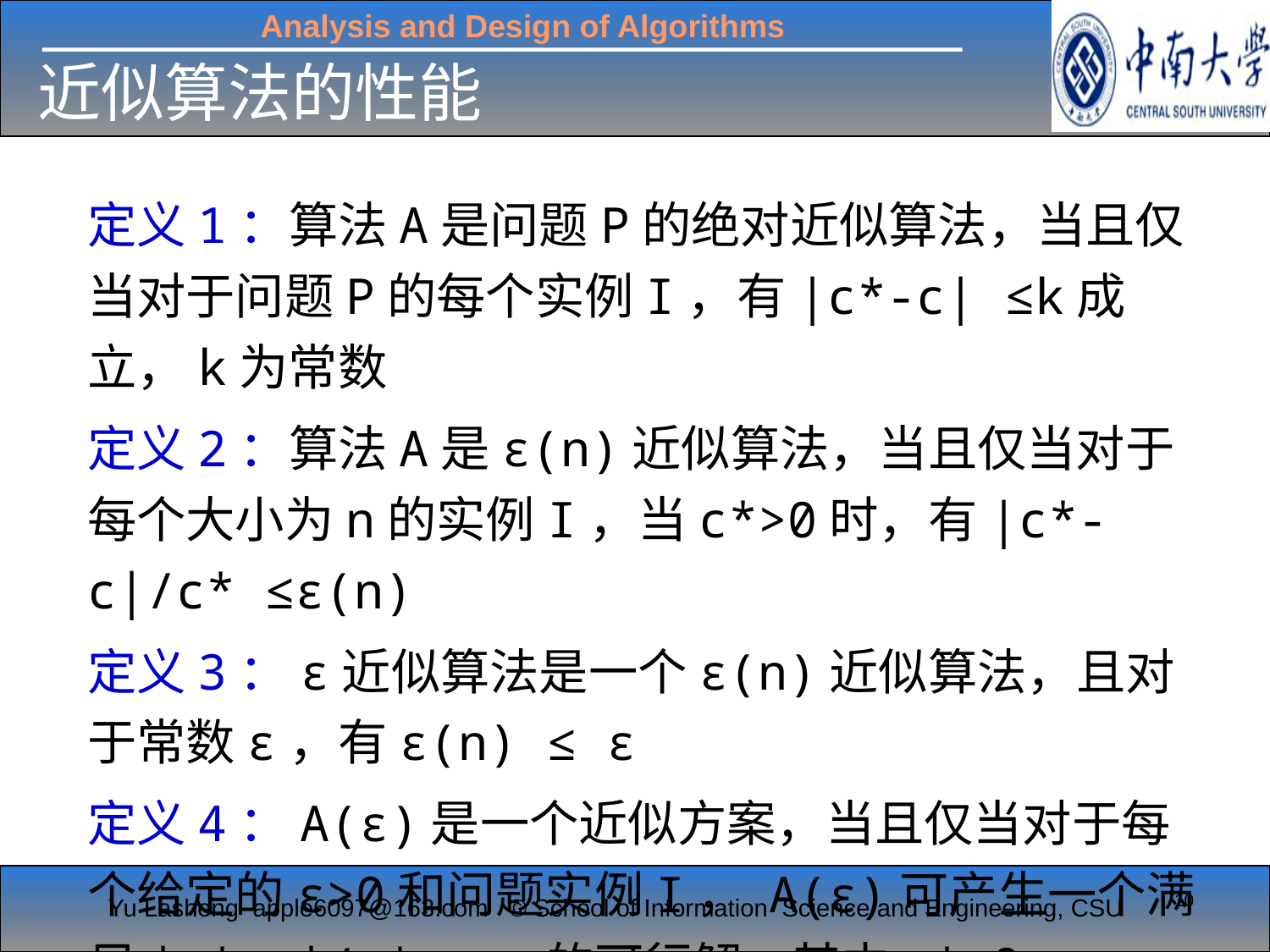

# 近似算法的性能
定义1：算法A是问题P的绝对近似算法，当且仅当对于问题P的每个实例I，有|c*-c| ≤k成立，k为常数
定义2：算法A是ε(n)近似算法，当且仅当对于每个大小为n的实例I，当c*>0时，有|c*-c|/c* ≤ε(n)
定义3：ε近似算法是一个ε(n)近似算法，且对于常数ε，有ε(n) ≤ ε
定义4：A(ε)是一个近似方案，当且仅当对于每个给定的ε>0和问题实例I， A(ε)可产生一个满足|c*-c|/c* ≤ ε的可行解，其中c*>0.
10